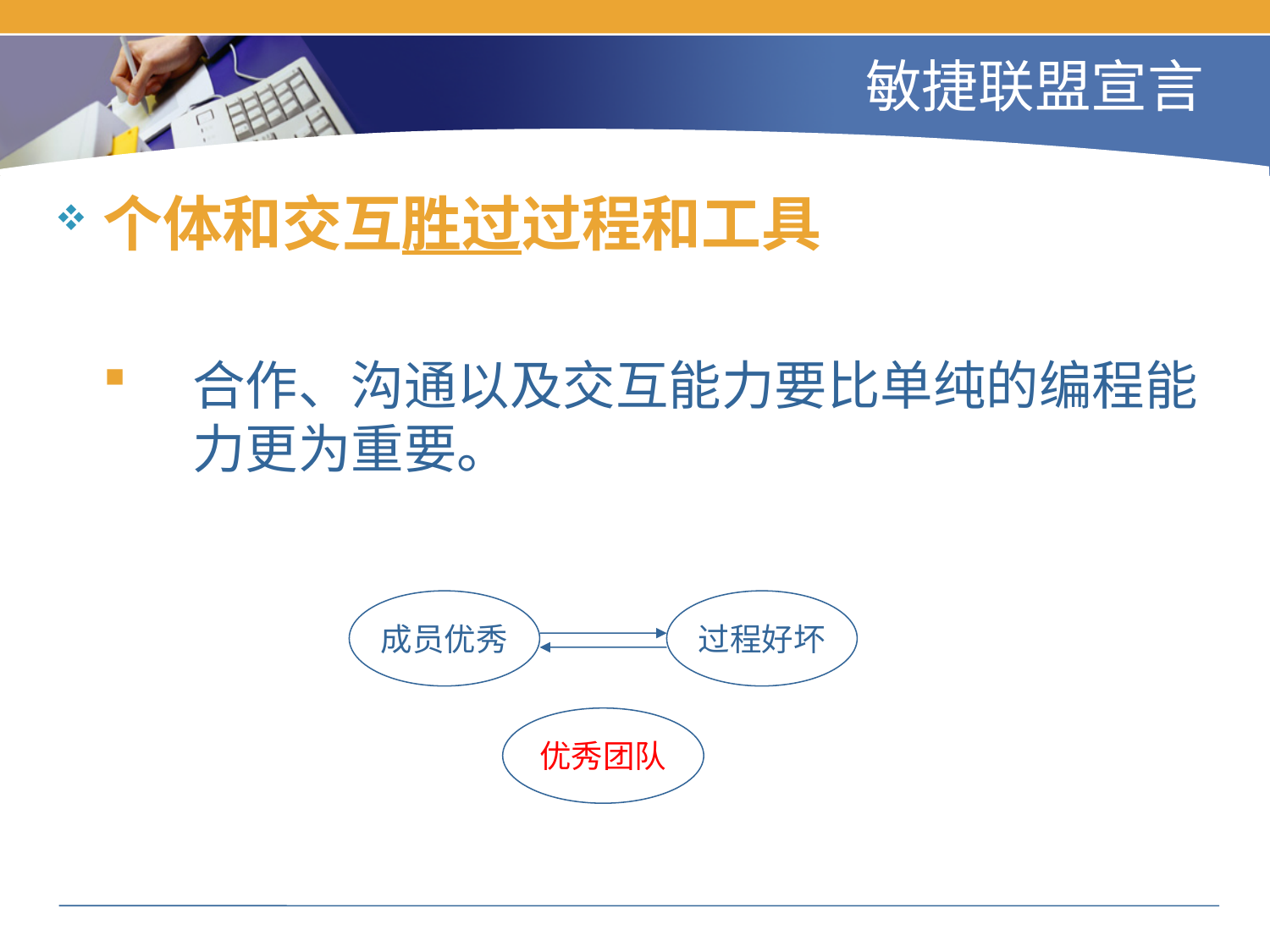

# 敏捷联盟宣言
个体和交互胜过过程和工具

合作、沟通以及交互能力要比单纯的编程能力更为重要。

成员优秀
过程好坏

优秀团队